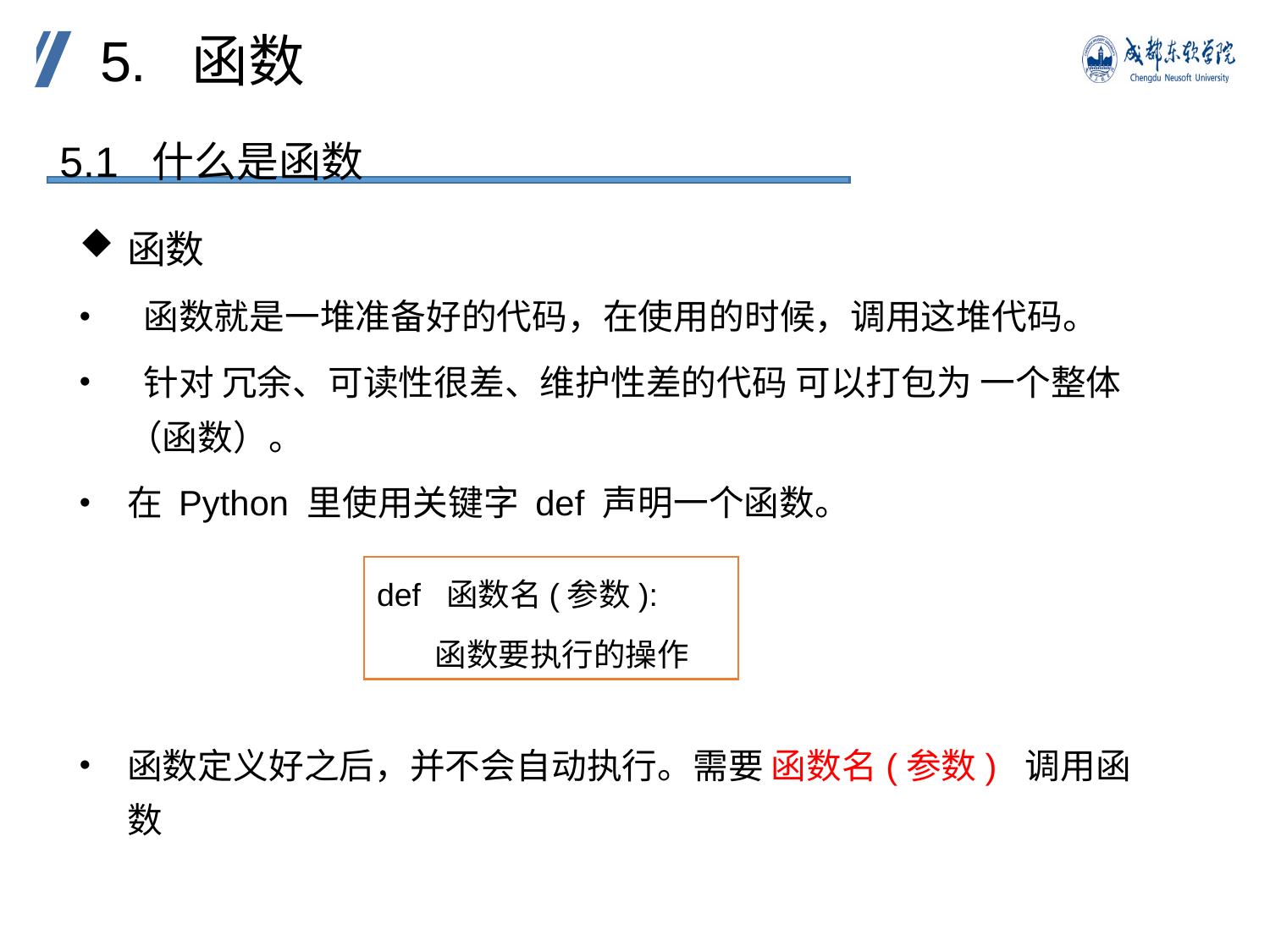

5.  函数
5.1  什么是函数

函数
 函数就是一堆准备好的代码，在使用的时候，调用这堆代码。
 针对 冗余、可读性很差、维护性差的代码 可以打包为 一个整体（函数）。
在 Python 里使用关键字 def 声明一个函数。

函数定义好之后，并不会自动执行。需要 函数名(参数)  调用函数
def  函数名(参数):
       函数要执行的操作